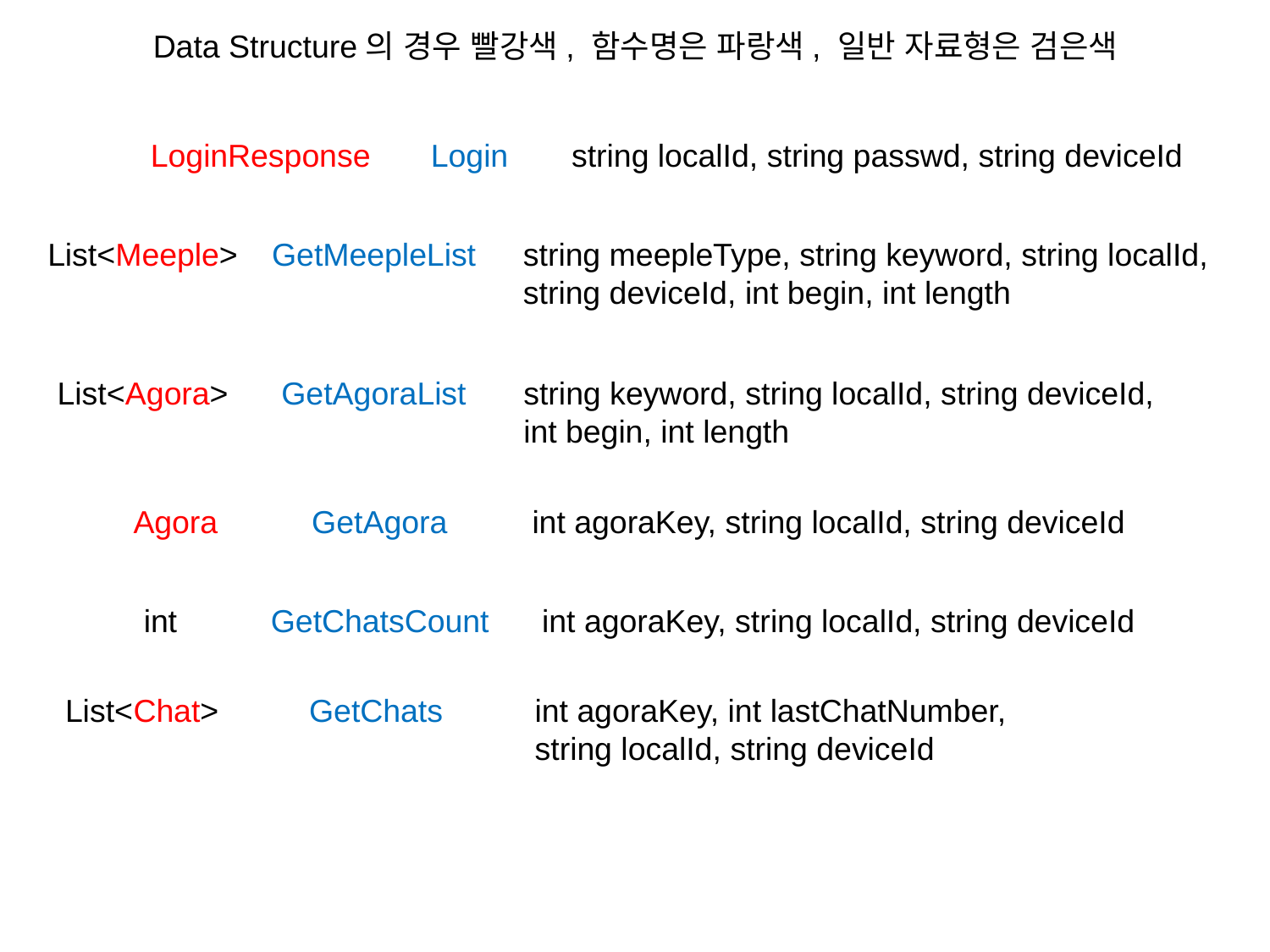

Data Structure의 경우 빨강색, 함수명은 파랑색, 일반 자료형은 검은색
LoginResponse
Login
string localId, string passwd, string deviceId
List<Meeple>
GetMeepleList
string meepleType, string keyword, string localId,
string deviceId, int begin, int length
List<Agora>
GetAgoraList
string keyword, string localId, string deviceId,
int begin, int length
Agora
GetAgora
int agoraKey, string localId, string deviceId
int
GetChatsCount
int agoraKey, string localId, string deviceId
List<Chat>
GetChats
int agoraKey, int lastChatNumber,
string localId, string deviceId